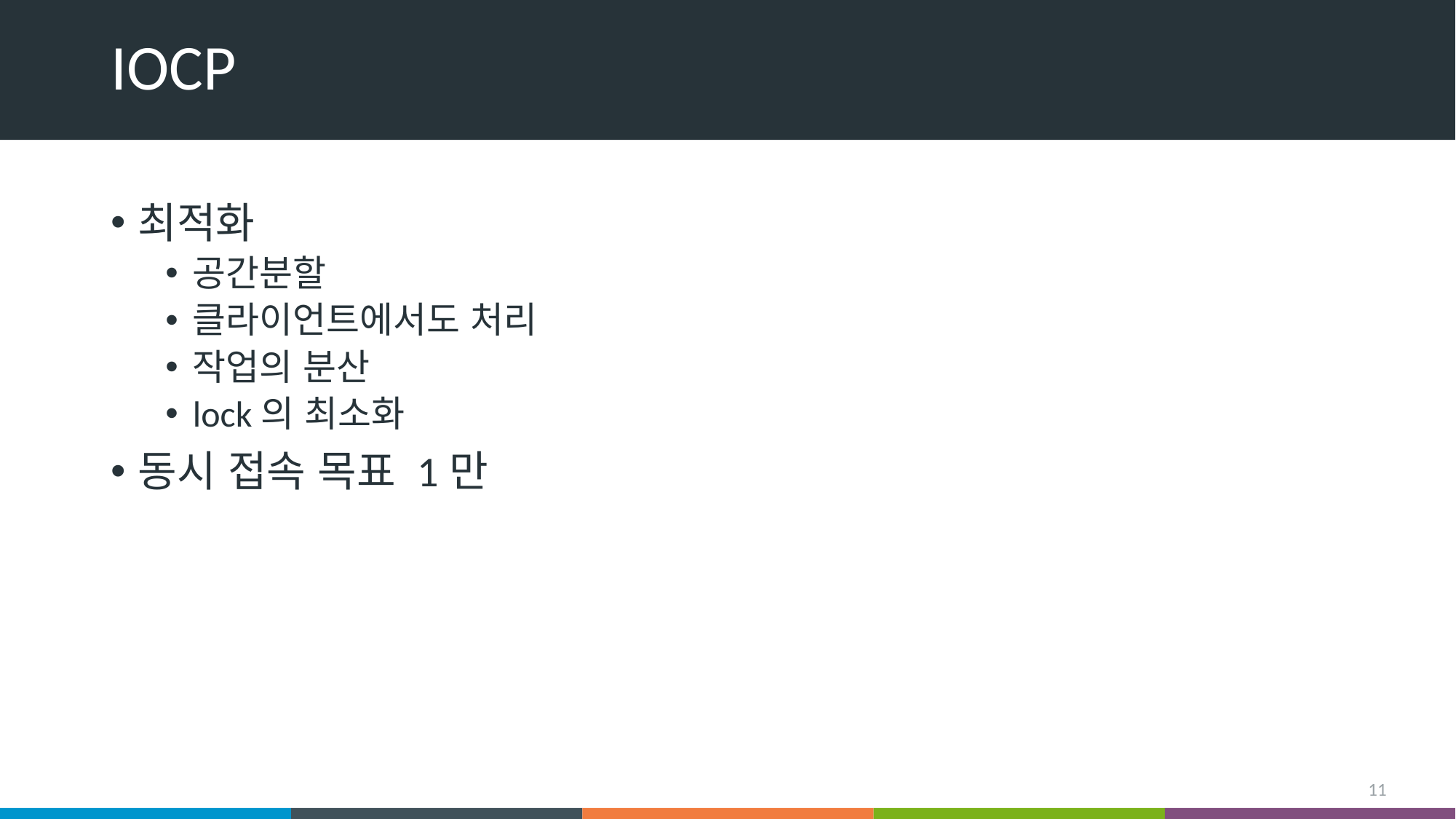

# IOCP
최적화
공간분할
클라이언트에서도 처리
작업의 분산
lock의 최소화
동시 접속 목표 1만
11